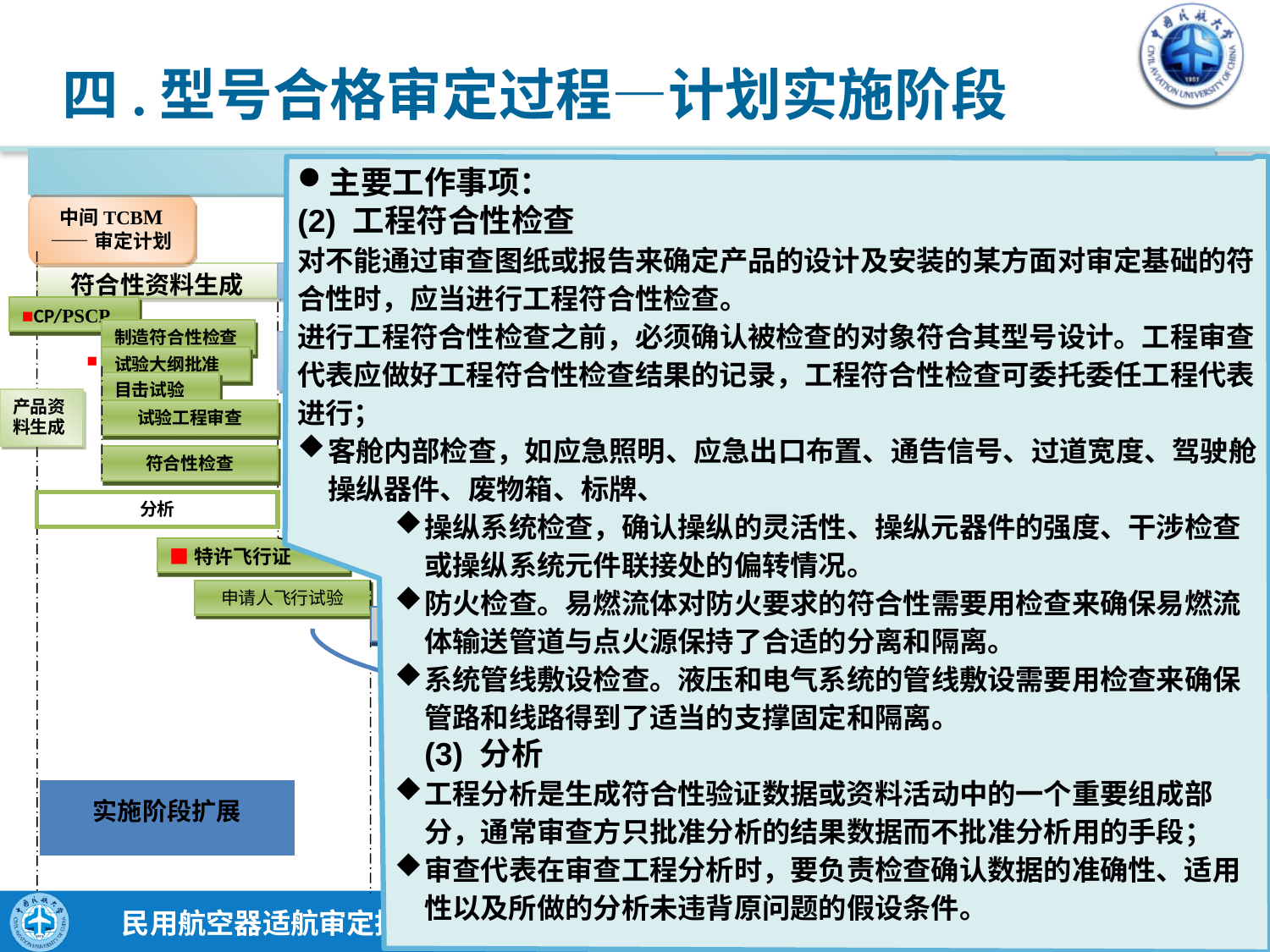

# 四.型号合格审定过程—计划实施阶段

实施阶段
中间TCBM
——审定计划
最终
TCBM

审定试飞前TCBM

符合性资料生成

符合性表明
符合性确认
■CP/PSCP

制造符合性检查
提交符合性验证
资料
■
CCAR21.33(b)1
试验大纲批准

目击试验
产品资
料生成
试验工程审查

◆符合性报告

符合性资料评审（不含试飞资料）
符合性检查
试飞产生资料的评审
分析

持续适航文件（ICA）◆

■特许飞行证

运行及维修评估
申请人飞行试验
申请人试飞资料
◆申请人试飞报告
试飞结果的评审
◆试飞风险管理
■型号检查授权（TIA）
制造符合性检查
审定飞行试验
CCAR 21.35
功能及可靠性F/T
实施阶段扩展
飞行手册◆
型号检查报告◆
主要工作事项：
(2) 工程符合性检查
对不能通过审查图纸或报告来确定产品的设计及安装的某方面对审定基础的符合性时，应当进行工程符合性检查。
进行工程符合性检查之前，必须确认被检查的对象符合其型号设计。工程审查代表应做好工程符合性检查结果的记录，工程符合性检查可委托委任工程代表进行；
客舱内部检查，如应急照明、应急出口布置、通告信号、过道宽度、驾驶舱操纵器件、废物箱、标牌、
操纵系统检查，确认操纵的灵活性、操纵元器件的强度、干涉检查或操纵系统元件联接处的偏转情况。
防火检查。易燃流体对防火要求的符合性需要用检查来确保易燃流体输送管道与点火源保持了合适的分离和隔离。
系统管线敷设检查。液压和电气系统的管线敷设需要用检查来确保管路和线路得到了适当的支撑固定和隔离。
(3) 分析
工程分析是生成符合性验证数据或资料活动中的一个重要组成部分，通常审查方只批准分析的结果数据而不批准分析用的手段；
审查代表在审查工程分析时，要负责检查确认数据的准确性、适用性以及所做的分析未违背原问题的假设条件。